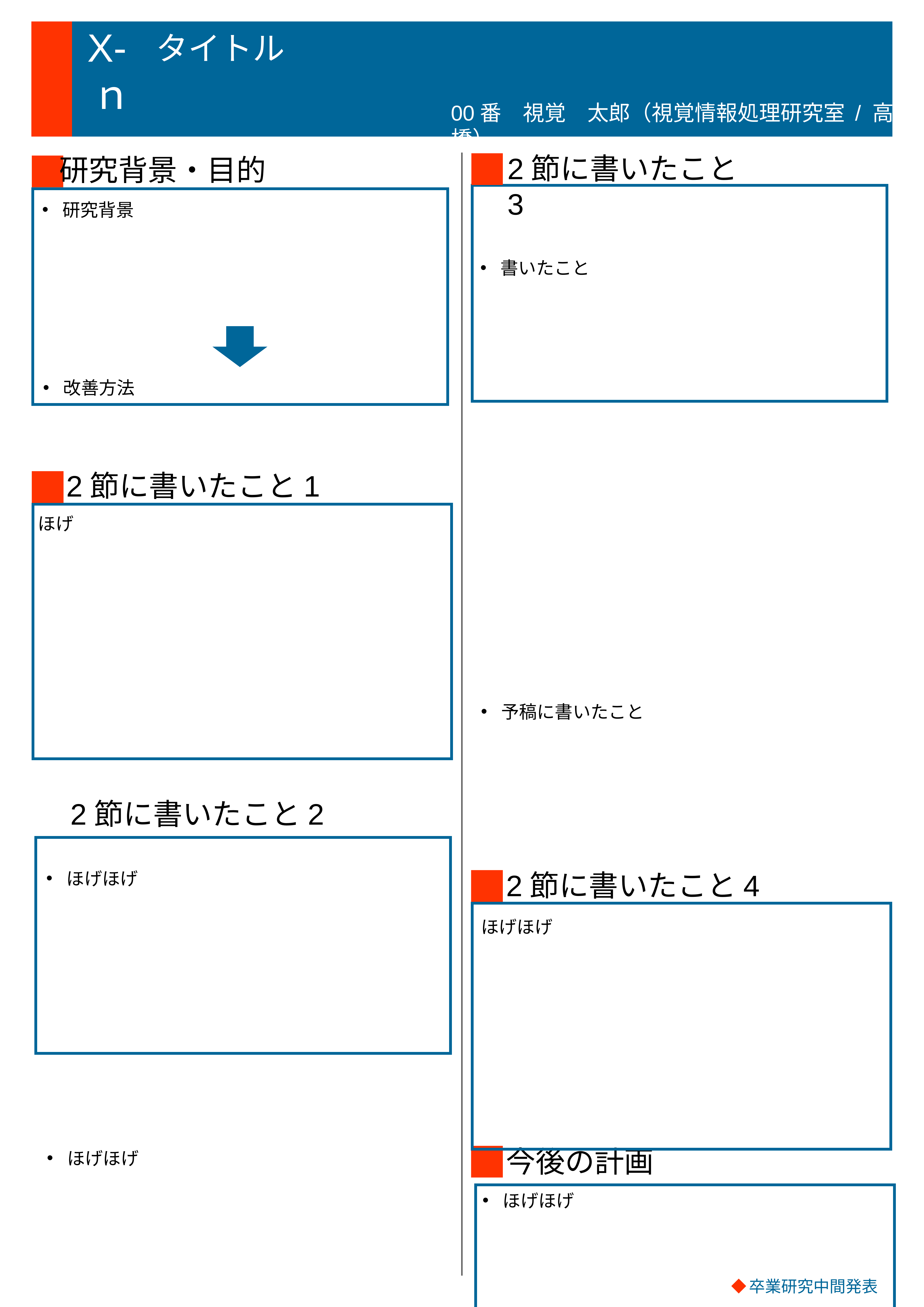

X-ｎ

タイトル
00番　視覚　太郎（視覚情報処理研究室 / 高橋）
2節に書いたこと3

書いたこと
予稿に書いたこと
研究背景・目的

研究背景

改善方法

2節に書いたこと1

ほげ

2節に書いたこと2

ほげほげ
ほげほげ
2節に書いたこと4

ほげほげ
今後の計画

ほげほげ